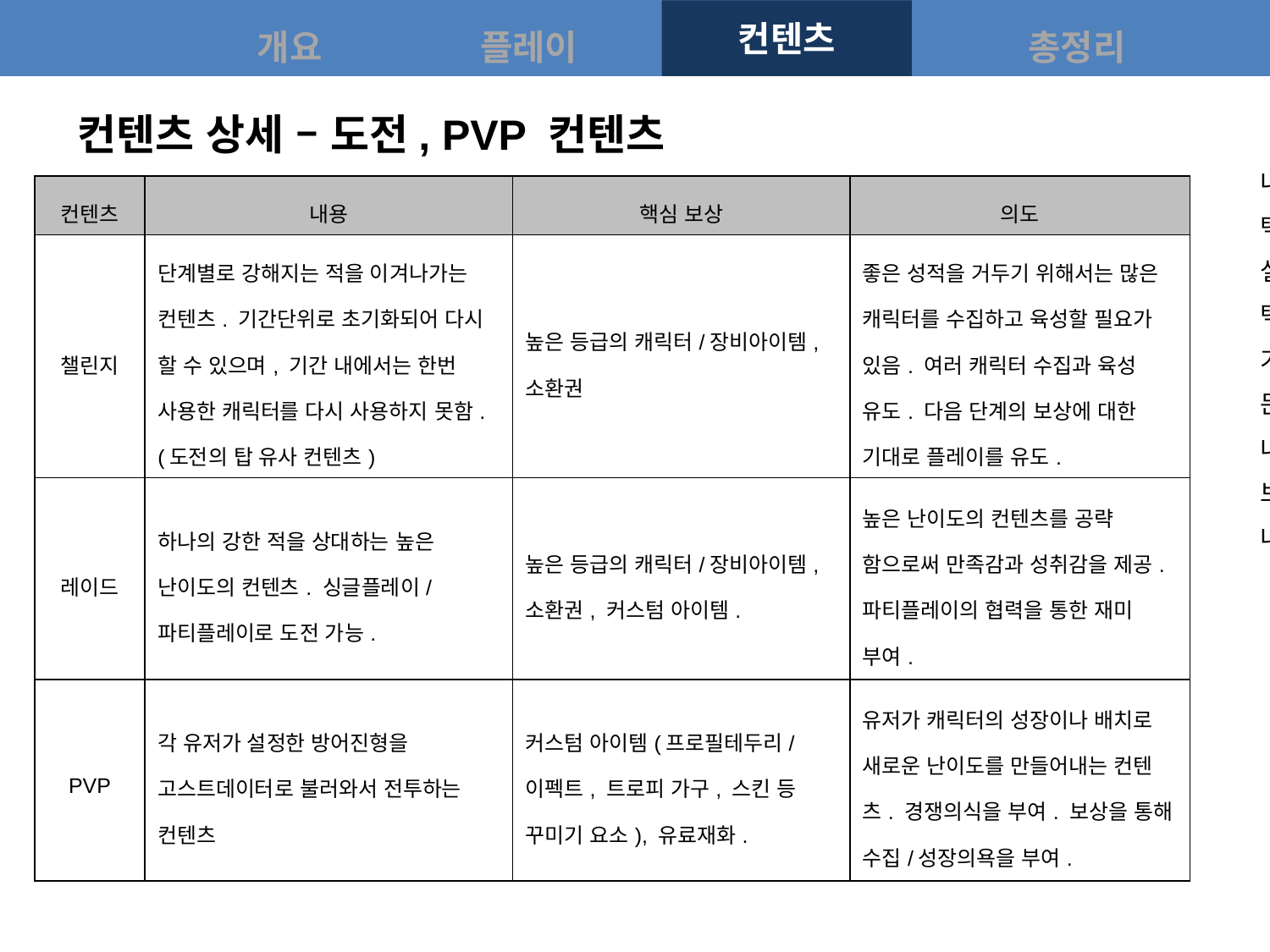

컨텐츠 상세 – 도전, PVP 컨텐츠
내용의 배치 신경쓸것.
텍스트가 많으면 답답하다.
설명이 필요한 부분을 적고 필요하지 않은 부분은 생략
텍스트 포인트를 줄이고 이미지를 첨부.
기사내용을 보고 참고할 것. 어떤 내용을 어떤 문장으로
문서를 보는 사람입장에서 작성.
내용이랑 의도가 안 맞는 경우가 많다.
보상을 통해 할 수 있는 것을 설명할 것.
내용이 다르다면 다르다는 것을 표현
| 컨텐츠 | 내용 | 핵심 보상 | 의도 |
| --- | --- | --- | --- |
| 챌린지 | 단계별로 강해지는 적을 이겨나가는 컨텐츠. 기간단위로 초기화되어 다시 할 수 있으며, 기간 내에서는 한번 사용한 캐릭터를 다시 사용하지 못함.(도전의 탑 유사 컨텐츠) | 높은 등급의 캐릭터/장비아이템, 소환권 | 좋은 성적을 거두기 위해서는 많은 캐릭터를 수집하고 육성할 필요가 있음. 여러 캐릭터 수집과 육성 유도. 다음 단계의 보상에 대한 기대로 플레이를 유도. |
| 레이드 | 하나의 강한 적을 상대하는 높은 난이도의 컨텐츠. 싱글플레이/파티플레이로 도전 가능. | 높은 등급의 캐릭터/장비아이템, 소환권, 커스텀 아이템. | 높은 난이도의 컨텐츠를 공략 함으로써 만족감과 성취감을 제공. 파티플레이의 협력을 통한 재미 부여. |
| PVP | 각 유저가 설정한 방어진형을 고스트데이터로 불러와서 전투하는 컨텐츠 | 커스텀 아이템(프로필테두리/이펙트, 트로피 가구, 스킨 등 꾸미기 요소), 유료재화. | 유저가 캐릭터의 성장이나 배치로 새로운 난이도를 만들어내는 컨텐츠. 경쟁의식을 부여. 보상을 통해 수집/성장의욕을 부여. |